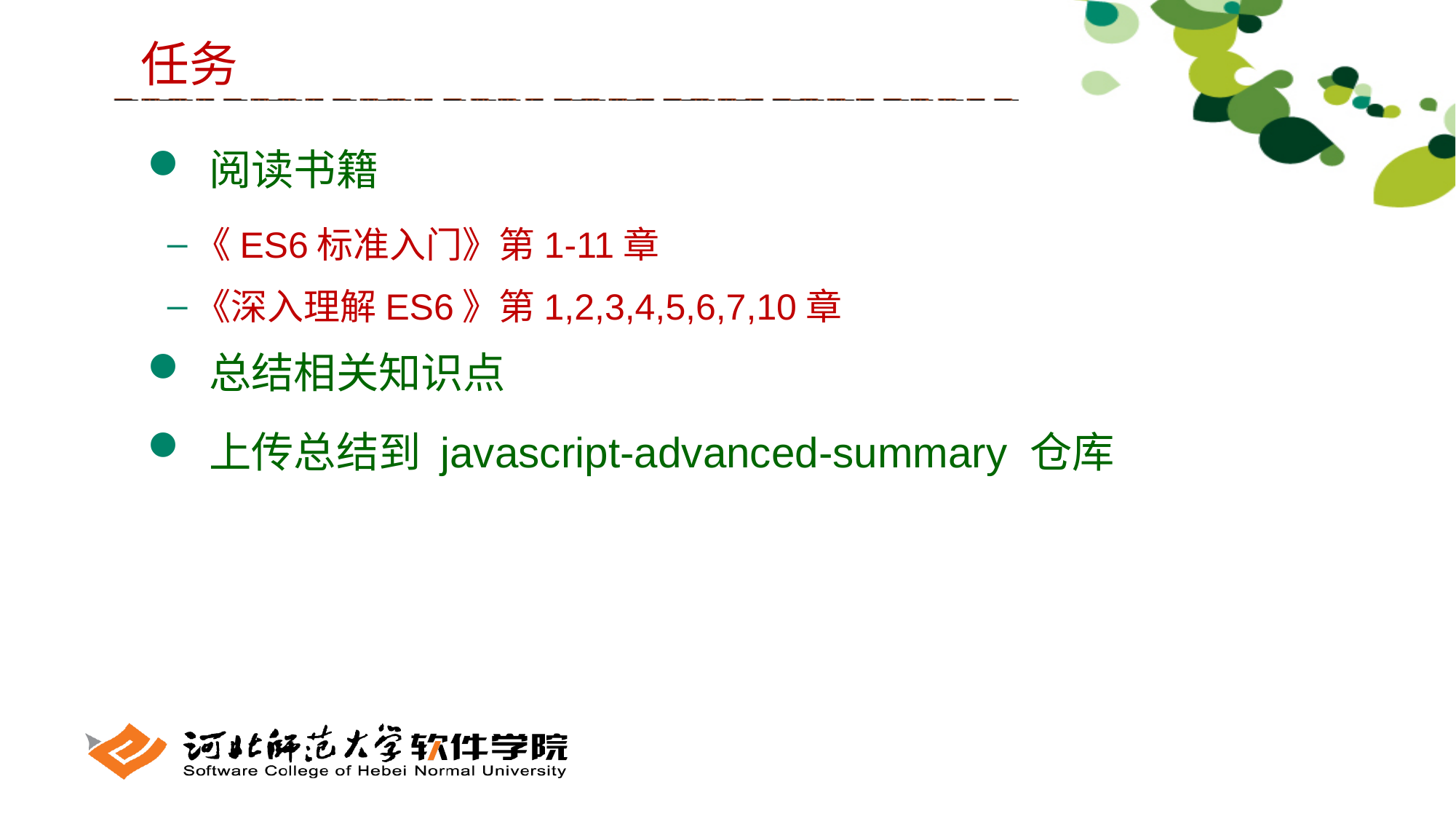

任务

 阅读书籍
《ES6标准入门》第1-11章
《深入理解ES6》第1,2,3,4,5,6,7,10章
 总结相关知识点
 上传总结到 javascript-advanced-summary 仓库